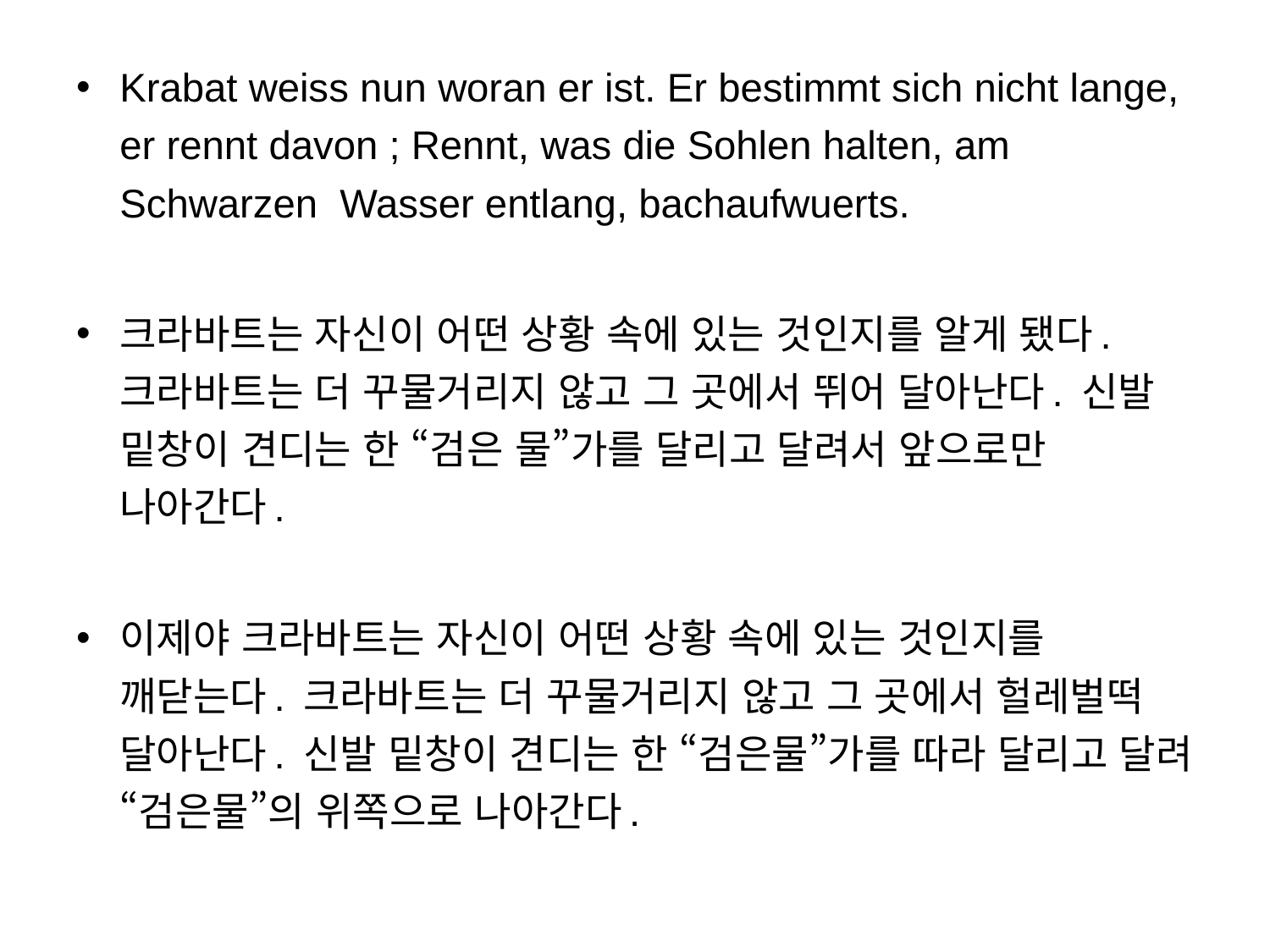

Krabat weiss nun woran er ist. Er bestimmt sich nicht lange, er rennt davon ; Rennt, was die Sohlen halten, am Schwarzen  Wasser entlang, bachaufwuerts.

크라바트는 자신이 어떤 상황 속에 있는 것인지를 알게 됐다. 크라바트는 더 꾸물거리지 않고 그 곳에서 뛰어 달아난다. 신발 밑창이 견디는 한 “검은 물”가를 달리고 달려서 앞으로만 나아간다.

이제야 크라바트는 자신이 어떤 상황 속에 있는 것인지를 깨닫는다. 크라바트는 더 꾸물거리지 않고 그 곳에서 헐레벌떡 달아난다. 신발 밑창이 견디는 한 “검은물”가를 따라 달리고 달려 “검은물”의 위쪽으로 나아간다.